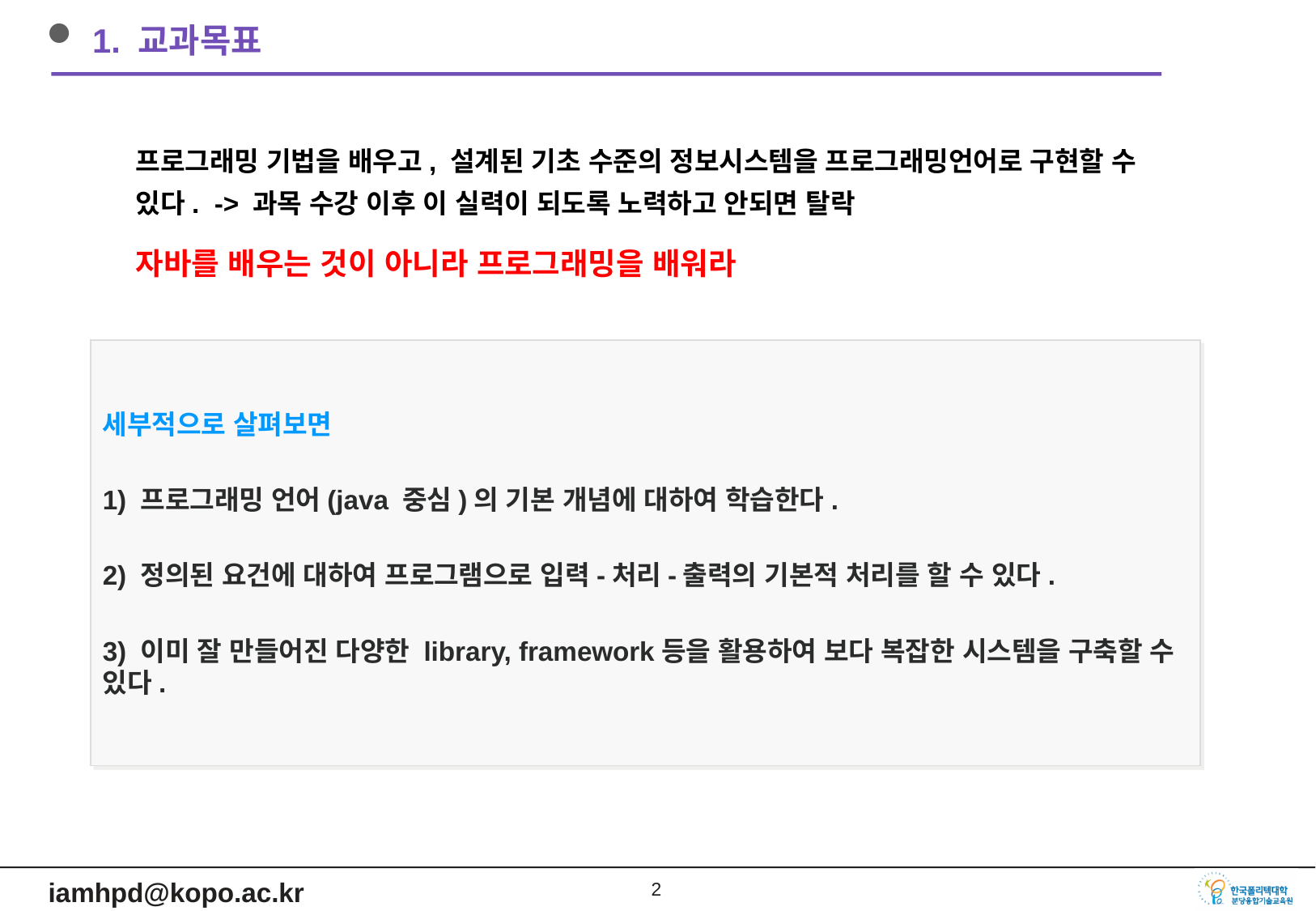

1. 교과목표
프로그래밍 기법을 배우고, 설계된 기초 수준의 정보시스템을 프로그래밍언어로 구현할 수 있다.  -> 과목 수강 이후 이 실력이 되도록 노력하고 안되면 탈락
자바를 배우는 것이 아니라 프로그래밍을 배워라
세부적으로 살펴보면

1) 프로그래밍 언어(java 중심)의 기본 개념에 대하여 학습한다.

2) 정의된 요건에 대하여 프로그램으로 입력-처리-출력의 기본적 처리를 할 수 있다.

3) 이미 잘 만들어진 다양한 library, framework등을 활용하여 보다 복잡한 시스템을 구축할 수 있다.
2